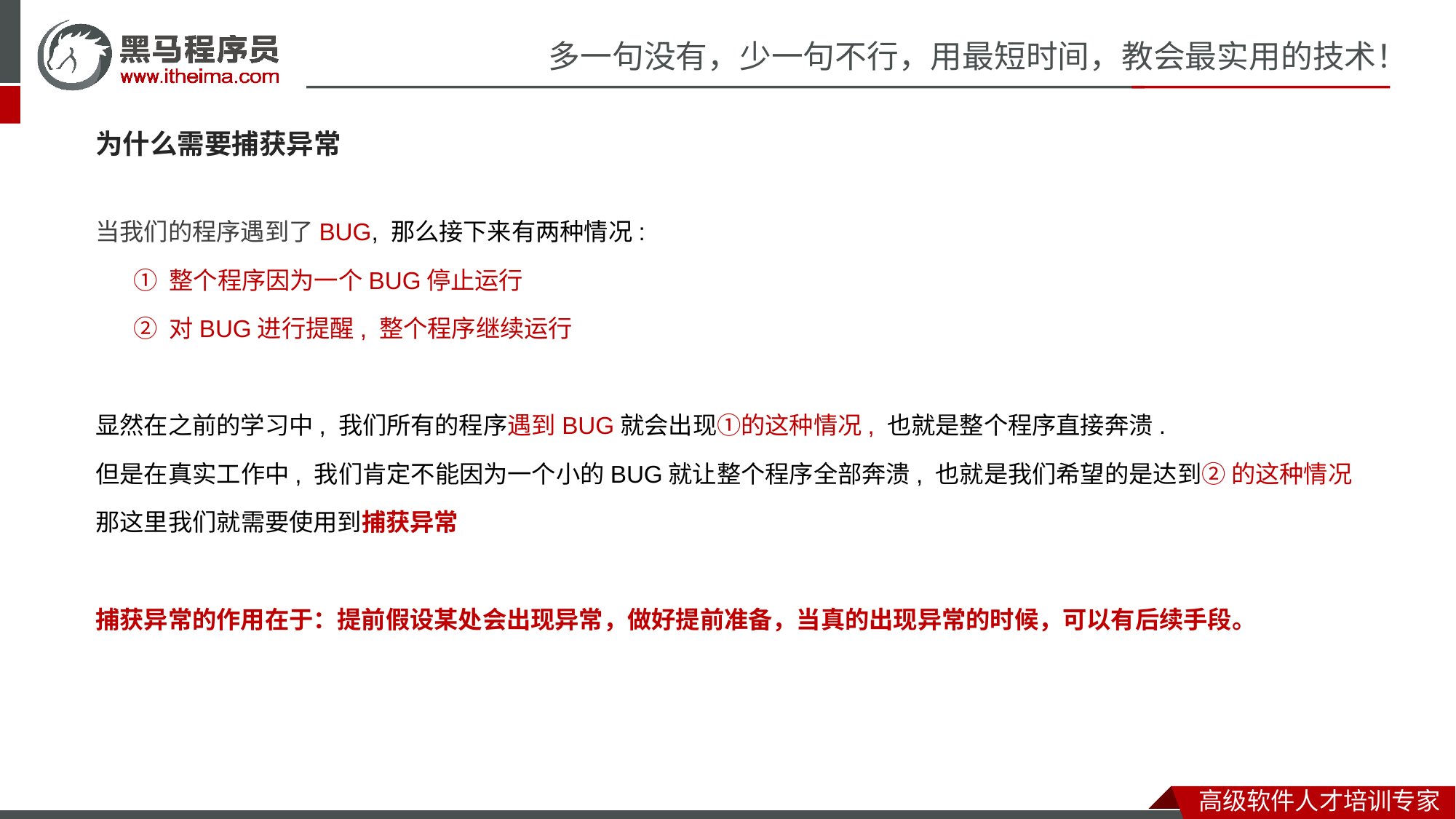

为什么需要捕获异常
当我们的程序遇到了BUG, 那么接下来有两种情况:
       ① 整个程序因为一个BUG停止运行
       ② 对BUG进行提醒, 整个程序继续运行

显然在之前的学习中, 我们所有的程序遇到BUG就会出现①的这种情况, 也就是整个程序直接奔溃.
但是在真实工作中, 我们肯定不能因为一个小的BUG就让整个程序全部奔溃, 也就是我们希望的是达到② 的这种情况
那这里我们就需要使用到捕获异常

捕获异常的作用在于：提前假设某处会出现异常，做好提前准备，当真的出现异常的时候，可以有后续手段。